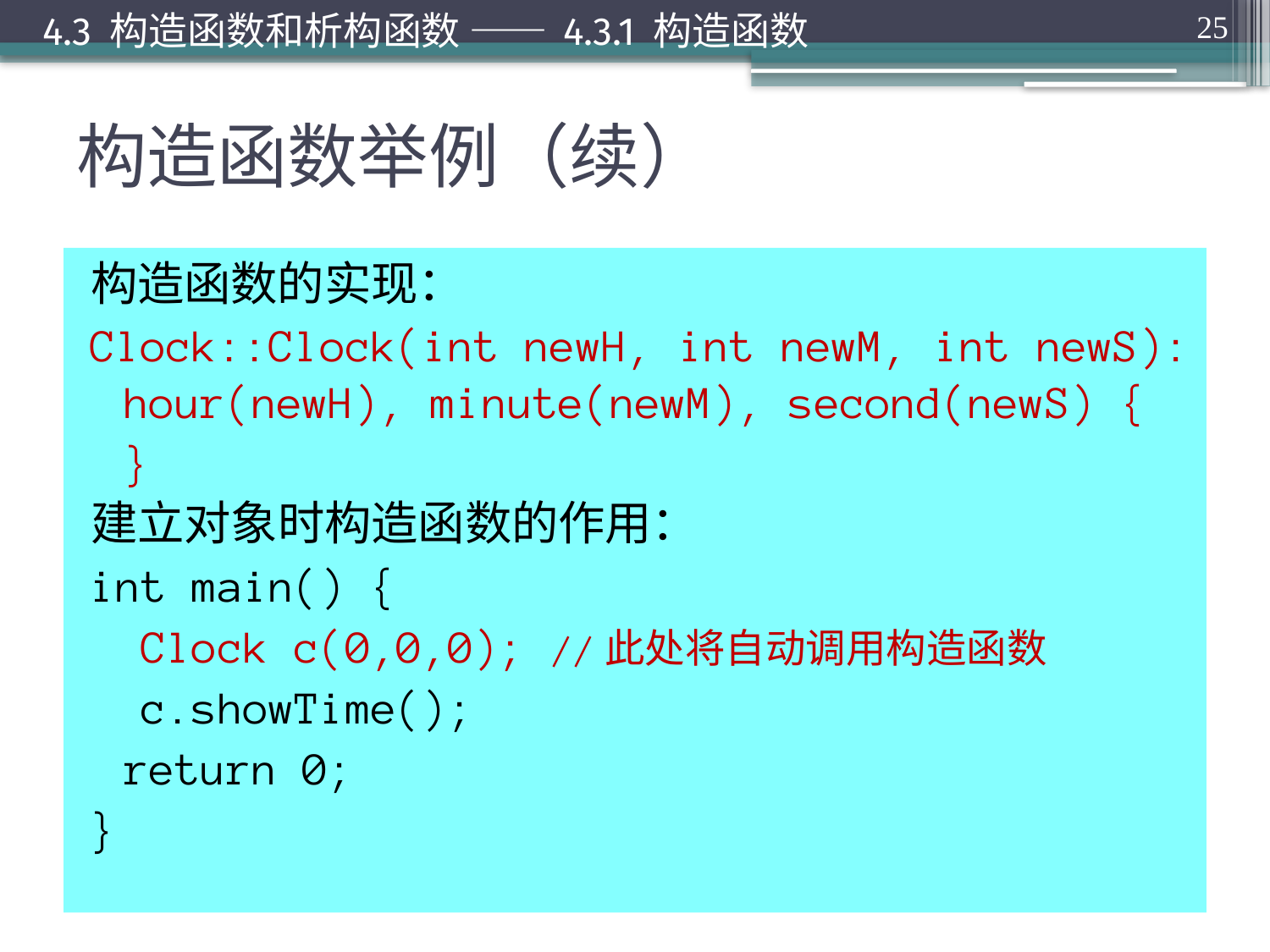

4.3 构造函数和析构函数 —— 4.3.1 构造函数
25
# 构造函数举例（续）
构造函数的实现：
Clock::Clock(int newH, int newM, int newS): hour(newH), minute(newM), second(newS) {
	}
建立对象时构造函数的作用：
int main() {
  Clock c(0,0,0); //此处将自动调用构造函数
  c.showTime();
	return 0;
}